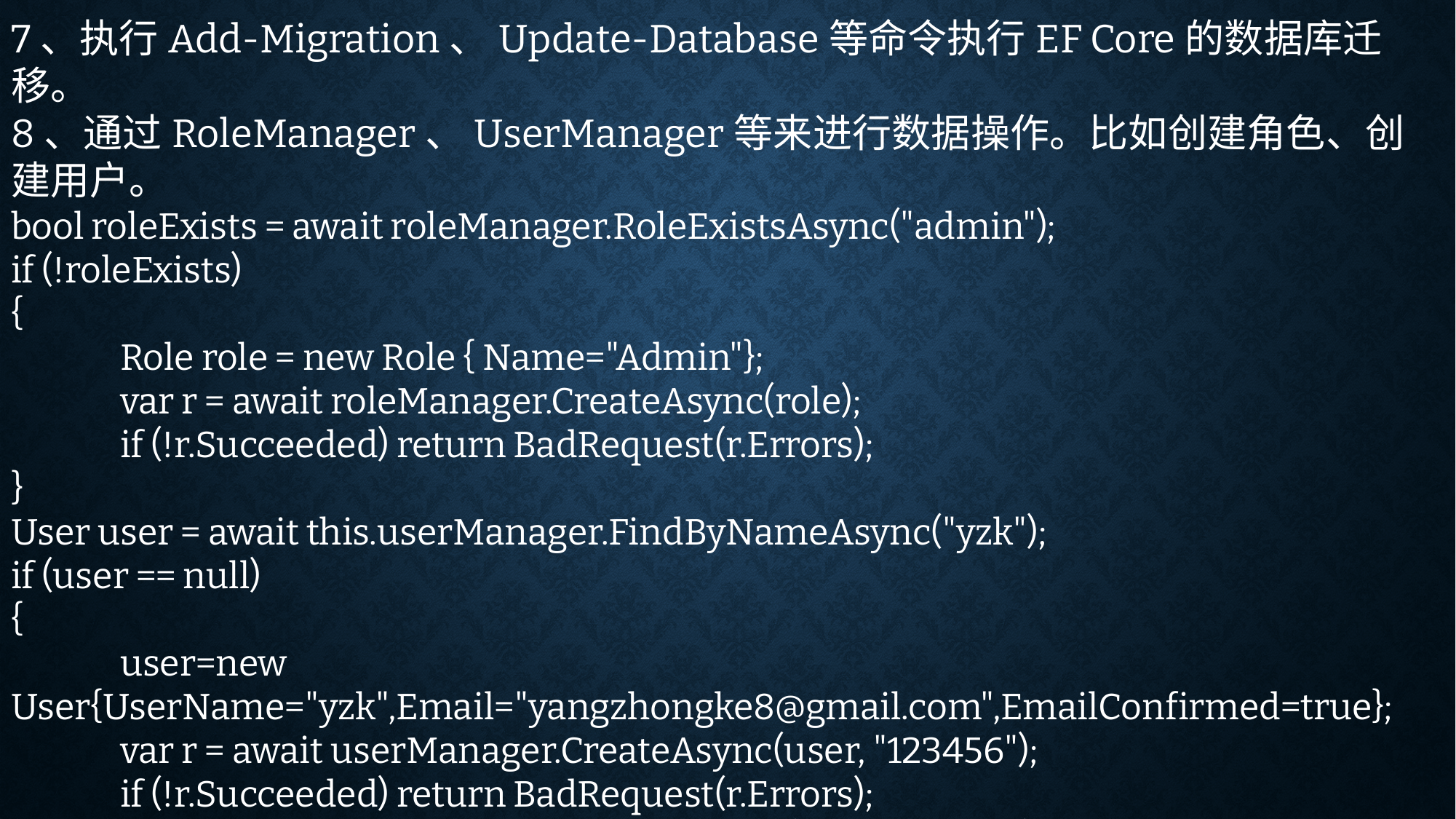

7、执行Add-Migration、Update-Database等命令执行EF Core的数据库迁移。
8、通过RoleManager、UserManager等来进行数据操作。比如创建角色、创建用户。
bool roleExists = await roleManager.RoleExistsAsync("admin");
if (!roleExists)
{
	Role role = new Role { Name="Admin"};
	var r = await roleManager.CreateAsync(role);
	if (!r.Succeeded) return BadRequest(r.Errors);
}
User user = await this.userManager.FindByNameAsync("yzk");
if (user == null)
{
	user=new User{UserName="yzk",Email="yangzhongke8@gmail.com",EmailConfirmed=true};
	var r = await userManager.CreateAsync(user, "123456");
	if (!r.Succeeded) return BadRequest(r.Errors);
	r = await userManager.AddToRoleAsync(user, "admin");
}